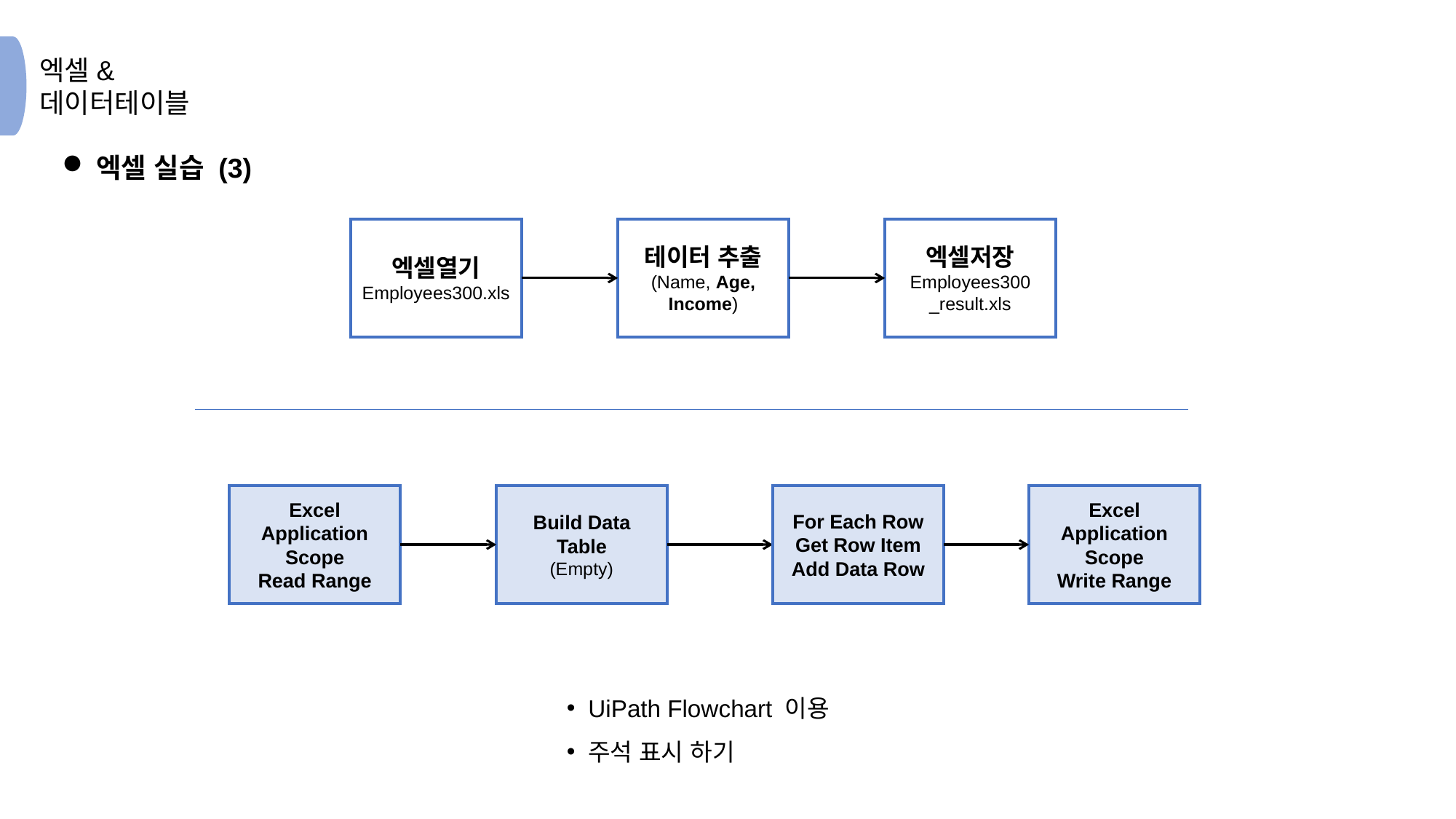

엑셀 실습 (3)
엑셀열기
Employees300.xls
테이터 추출
(Name, Age, Income)
엑셀저장
Employees300 _result.xls
Excel Application Scope
Read Range
Build Data Table
(Empty)
For Each Row
Get Row Item
Add Data Row
Excel Application Scope
Write Range
UiPath Flowchart 이용
주석 표시 하기